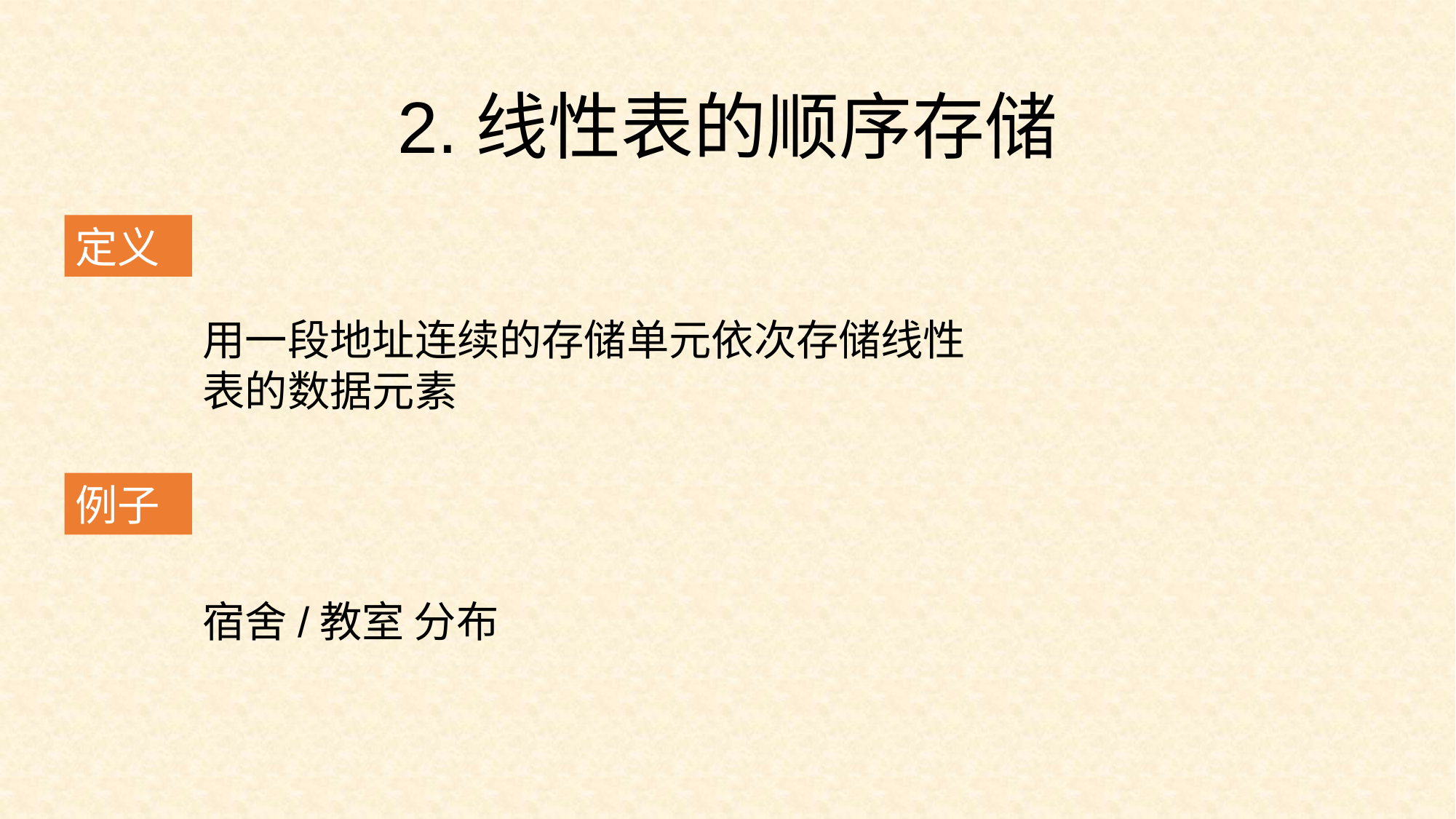

2.线性表的顺序存储
定义
用一段地址连续的存储单元依次存储线性表的数据元素
例子
宿舍/教室 分布